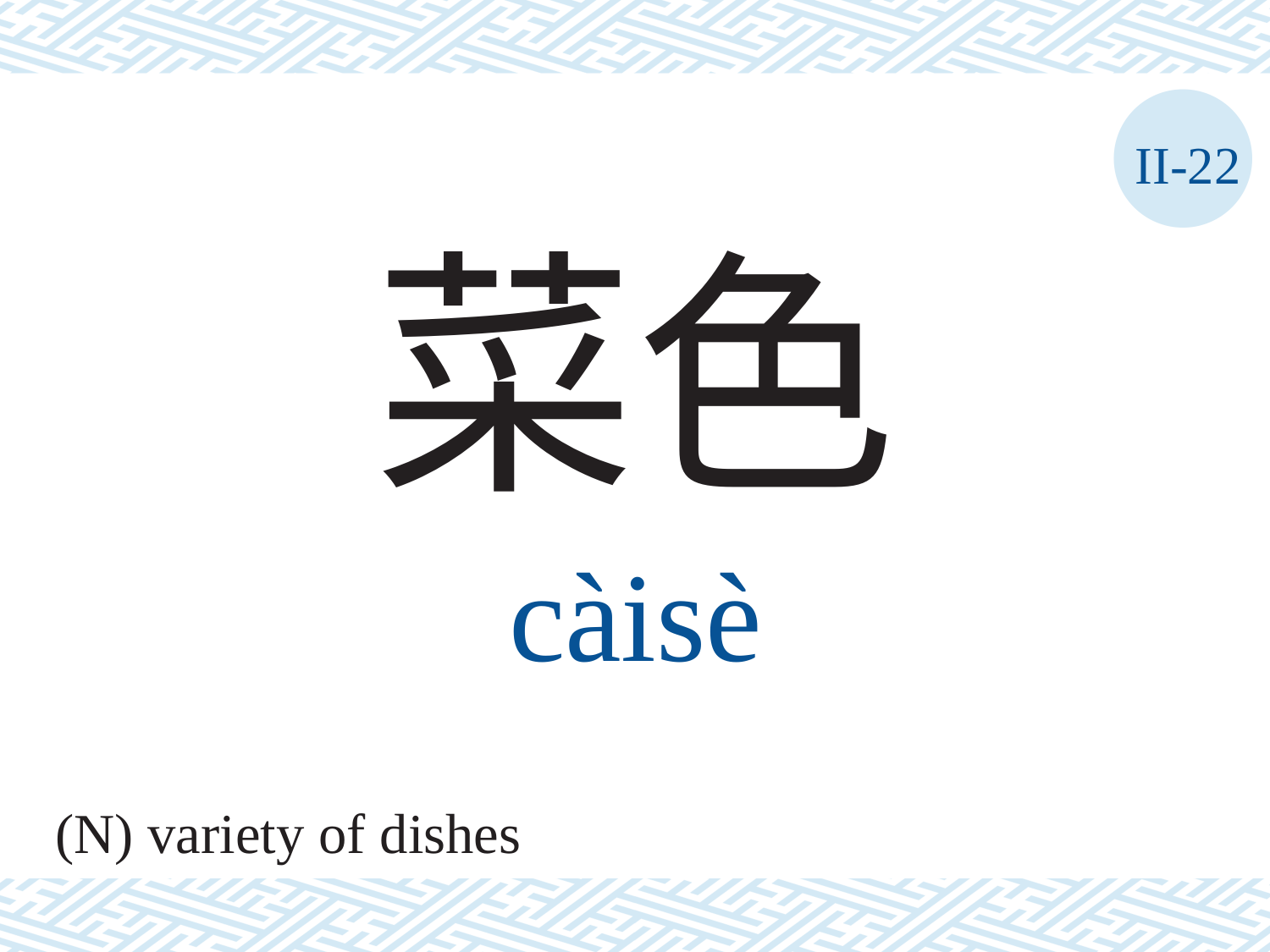

II-22
菜色
càisè
(N) variety of dishes